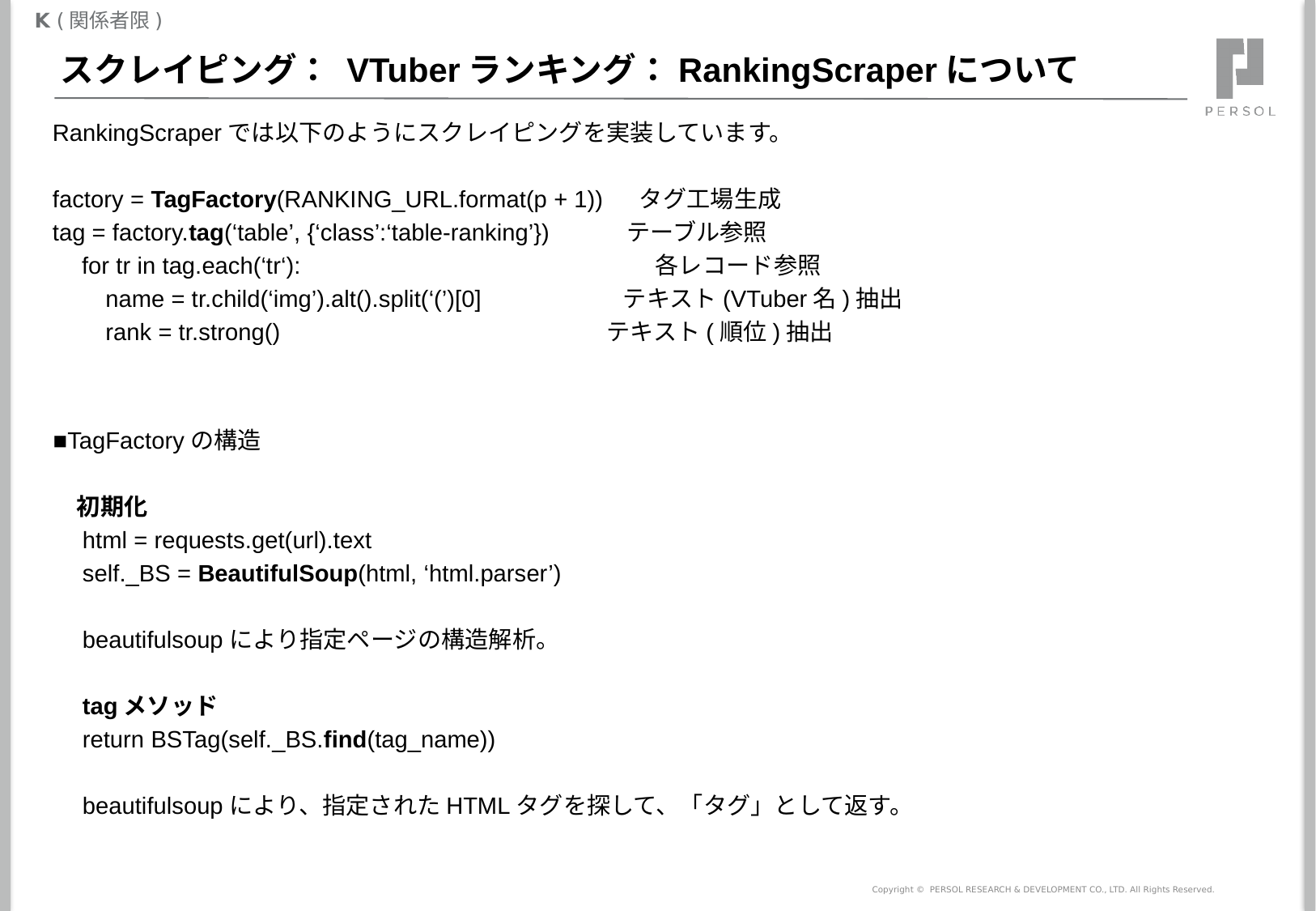

# スクレイピング： VTuberランキング：RankingScraperについて
RankingScraperでは以下のようにスクレイピングを実装しています。

factory = TagFactory(RANKING_URL.format(p + 1)) 　タグ工場生成
tag = factory.tag(‘table’, {‘class’:‘table-ranking’})　　　テーブル参照
　for tr in tag.each(‘tr‘): 　　　　　　　　　　　　　　  各レコード参照
　　name = tr.child(‘img’).alt().split(‘(’)[0] 　　　　　  テキスト(VTuber名)抽出
　　rank = tr.strong()                                                テキスト(順位)抽出

■TagFactoryの構造

　初期化
　html = requests.get(url).text
　self._BS = BeautifulSoup(html, ‘html.parser’)

　beautifulsoupにより指定ページの構造解析。

　tagメソッド
　return BSTag(self._BS.find(tag_name))

　beautifulsoupにより、指定されたHTMLタグを探して、「タグ」として返す。